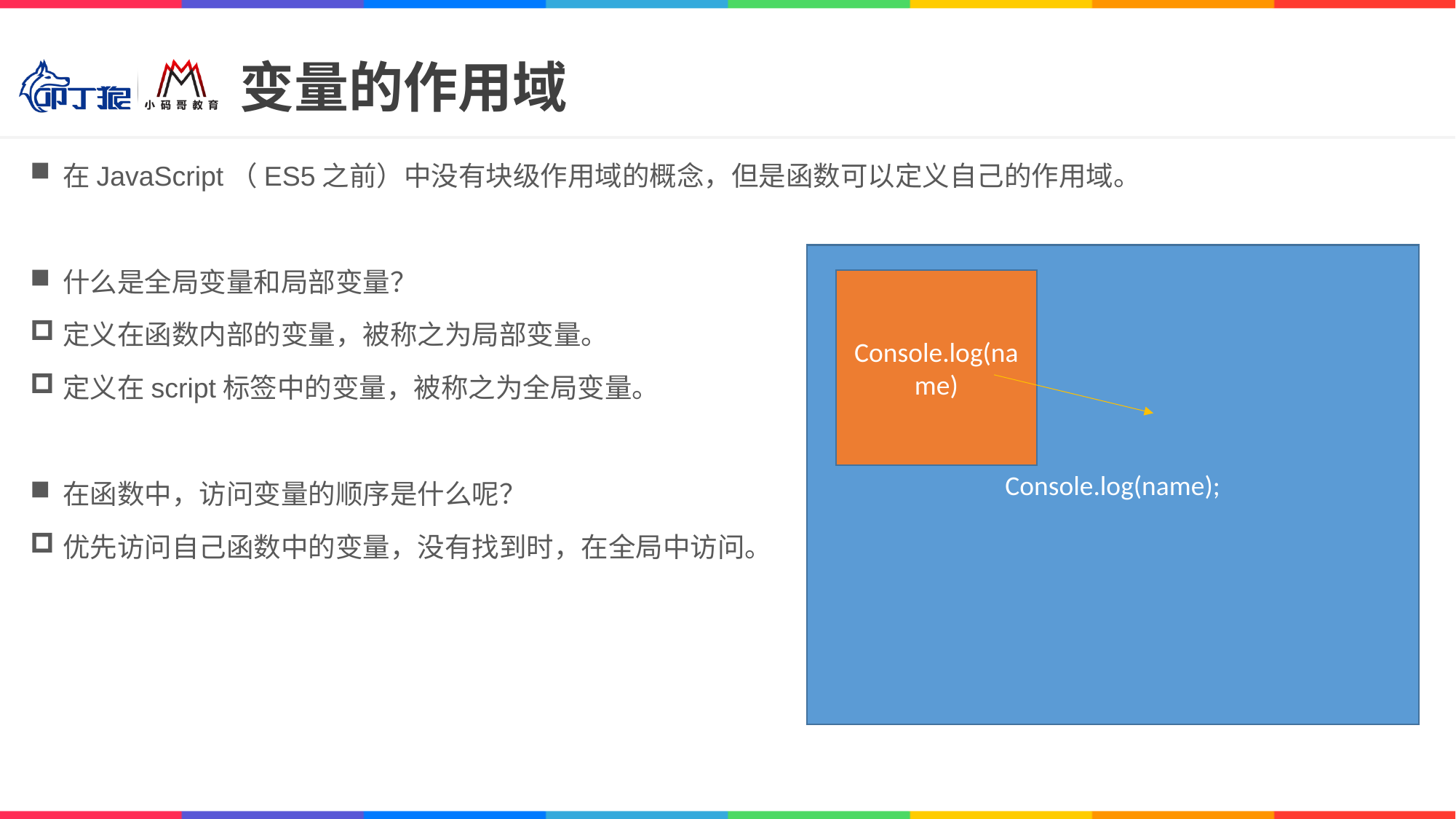

# 变量的作用域
在JavaScript（ES5之前）中没有块级作用域的概念，但是函数可以定义自己的作用域。

什么是全局变量和局部变量？
定义在函数内部的变量，被称之为局部变量。
定义在script标签中的变量，被称之为全局变量。

在函数中，访问变量的顺序是什么呢？
优先访问自己函数中的变量，没有找到时，在全局中访问。

Console.log(name);
Console.log(name)